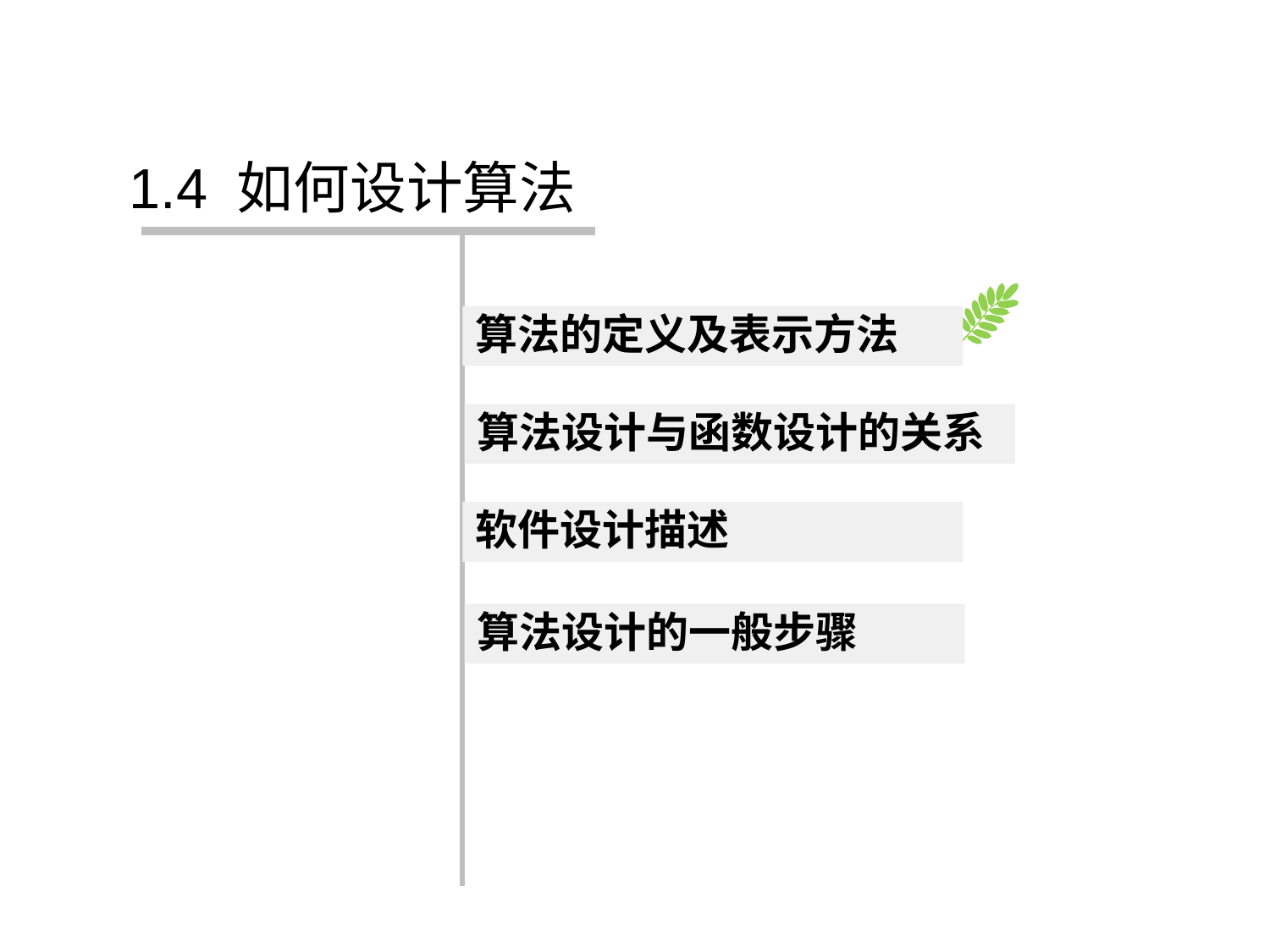

1.4 如何设计算法

算法的定义及表示方法
算法设计与函数设计的关系
软件设计描述
算法设计的一般步骤